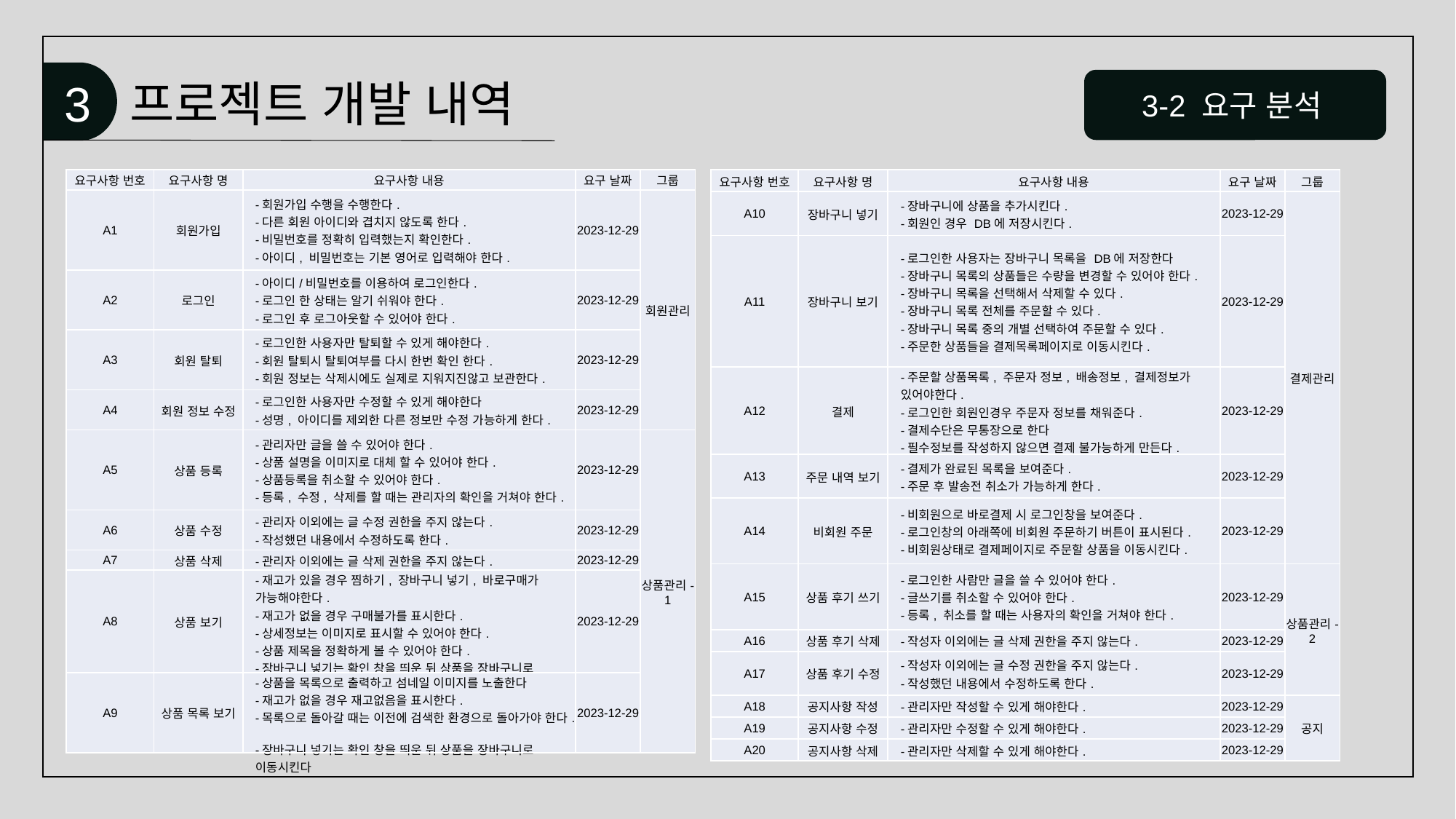

3  프로젝트 개발 내역

3-2 요구 분석
| 요구사항 번호 | 요구사항 명 | 요구사항 내용 | 요구 날짜 | 그룹 |
| --- | --- | --- | --- | --- |
| A1 | 회원가입 | -회원가입 수행을 수행한다. -다른 회원 아이디와 겹치지 않도록 한다. -비밀번호를 정확히 입력했는지 확인한다. -아이디, 비밀번호는 기본 영어로 입력해야 한다. | 2023-12-29 | 회원관리 |
| A2 | 로그인 | -아이디/비밀번호를 이용하여 로그인한다. -로그인 한 상태는 알기 쉬워야 한다. -로그인 후 로그아웃할 수 있어야 한다. | 2023-12-29 |  |
| A3 | 회원 탈퇴 | -로그인한 사용자만 탈퇴할 수 있게 해야한다. -회원 탈퇴시 탈퇴여부를 다시 한번 확인 한다. -회원 정보는 삭제시에도 실제로 지워지진않고 보관한다. | 2023-12-29 |  |
| A4 | 회원 정보 수정 | -로그인한 사용자만 수정할 수 있게 해야한다 -성명, 아이디를 제외한 다른 정보만 수정 가능하게 한다. | 2023-12-29 |  |
| A5 | 상품 등록 | -관리자만 글을 쓸 수 있어야 한다. -상품 설명을 이미지로 대체 할 수 있어야 한다. -상품등록을 취소할 수 있어야 한다. -등록, 수정, 삭제를 할 때는 관리자의 확인을 거쳐야 한다. | 2023-12-29 | 상품관리-1 |
| A6 | 상품 수정 | -관리자 이외에는 글 수정 권한을 주지 않는다. -작성했던 내용에서 수정하도록 한다. | 2023-12-29 |  |
| A7 | 상품 삭제 | -관리자 이외에는 글 삭제 권한을 주지 않는다. | 2023-12-29 |  |
| A8 | 상품 보기 | -재고가 있을 경우 찜하기, 장바구니 넣기, 바로구매가 가능해야한다. -재고가 없을 경우 구매불가를 표시한다. -상세정보는 이미지로 표시할 수 있어야 한다. -상품 제목을 정확하게 볼 수 있어야 한다. -장바구니 넣기는 확인 창을 띄운 뒤 상품을 장바구니로 이동시킨다 | 2023-12-29 |  |
| A9 | 상품 목록 보기 | -상품을 목록으로 출력하고 섬네일 이미지를 노출한다 -재고가 없을 경우 재고없음을 표시한다. -목록으로 돌아갈 때는 이전에 검색한 환경으로 돌아가야 한다. -장바구니 넣기는 확인 창을 띄운 뒤 상품을 장바구니로 이동시킨다 | 2023-12-29 |  |
| 요구사항 번호 | 요구사항 명 | 요구사항 내용 | 요구 날짜 | 그룹 |
| --- | --- | --- | --- | --- |
| A10 | 장바구니 넣기 | -장바구니에 상품을 추가시킨다. -회원인 경우 DB에 저장시킨다. | 2023-12-29 | 결제관리 |
| A11 | 장바구니 보기 | -로그인한 사용자는 장바구니 목록을 DB에 저장한다 -장바구니 목록의 상품들은 수량을 변경할 수 있어야 한다. -장바구니 목록을 선택해서 삭제할 수 있다. -장바구니 목록 전체를 주문할 수 있다. -장바구니 목록 중의 개별 선택하여 주문할 수 있다. -주문한 상품들을 결제목록페이지로 이동시킨다. | 2023-12-29 |  |
| A12 | 결제 | -주문할 상품목록, 주문자 정보, 배송정보, 결제정보가 있어야한다. -로그인한 회원인경우 주문자 정보를 채워준다. -결제수단은 무통장으로 한다 -필수정보를 작성하지 않으면 결제 불가능하게 만든다. | 2023-12-29 |  |
| A13 | 주문 내역 보기 | -결제가 완료된 목록을 보여준다. -주문 후 발송전 취소가 가능하게 한다. | 2023-12-29 |  |
| A14 | 비회원 주문 | -비회원으로 바로결제 시 로그인창을 보여준다. -로그인창의 아래쪽에 비회원 주문하기 버튼이 표시된다. -비회원상태로 결제페이지로 주문할 상품을 이동시킨다. | 2023-12-29 |  |
| A15 | 상품 후기 쓰기 | -로그인한 사람만 글을 쓸 수 있어야 한다. -글쓰기를 취소할 수 있어야 한다. -등록, 취소를 할 때는 사용자의 확인을 거쳐야 한다. | 2023-12-29 | 상품관리-2 |
| A16 | 상품 후기 삭제 | -작성자 이외에는 글 삭제 권한을 주지 않는다. | 2023-12-29 |  |
| A17 | 상품 후기 수정 | -작성자 이외에는 글 수정 권한을 주지 않는다. -작성했던 내용에서 수정하도록 한다. | 2023-12-29 |  |
| A18 | 공지사항 작성 | -관리자만 작성할 수 있게 해야한다. | 2023-12-29 | 공지 |
| A19 | 공지사항 수정 | -관리자만 수정할 수 있게 해야한다. | 2023-12-29 |  |
| A20 | 공지사항 삭제 | -관리자만 삭제할 수 있게 해야한다. | 2023-12-29 |  |